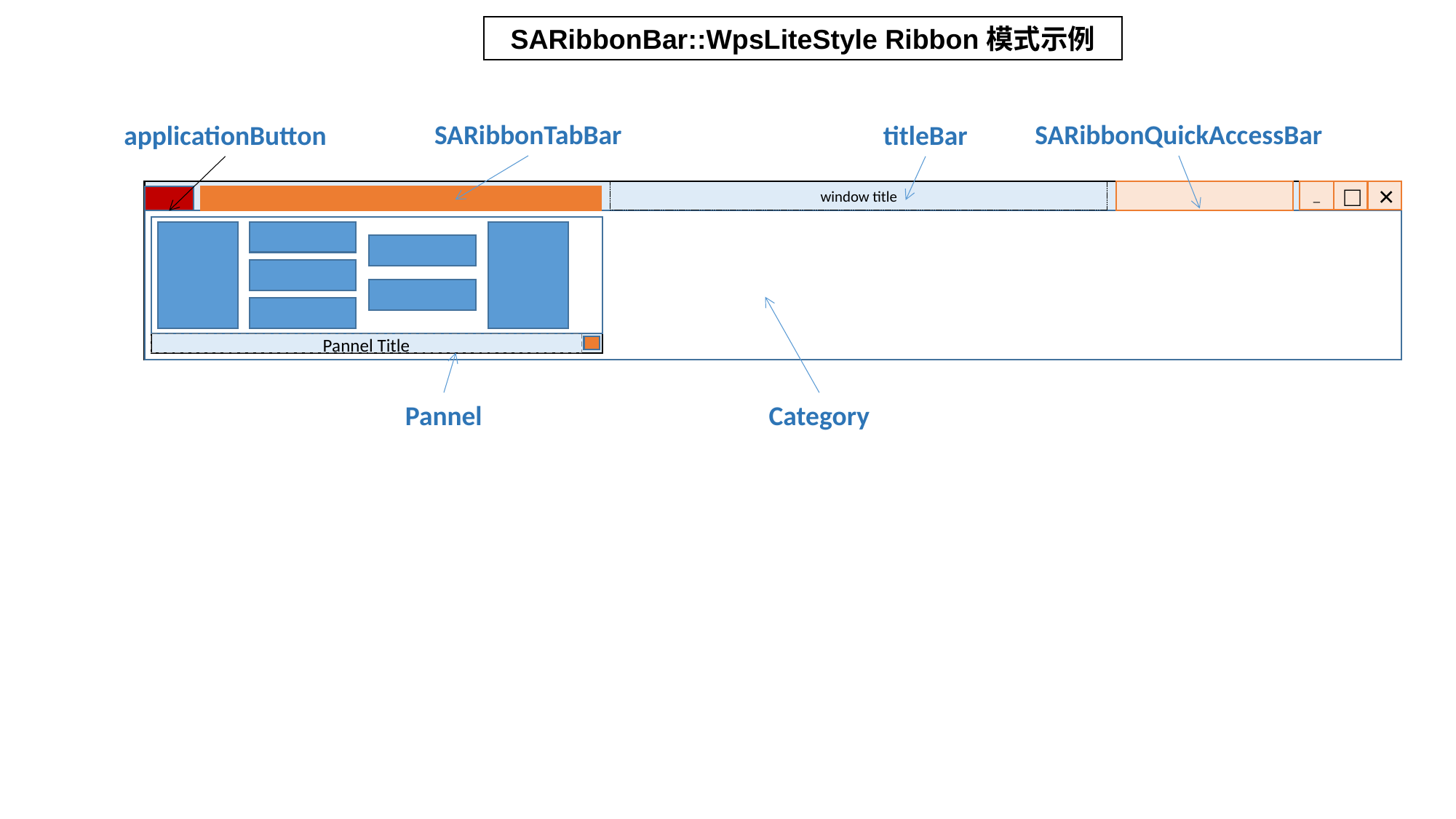

SARibbonBar::WpsLiteStyle Ribbon模式示例
SARibbonTabBar
SARibbonQuickAccessBar
applicationButton
titleBar

_
□
×
window title

Pannel Title

Pannel
Category